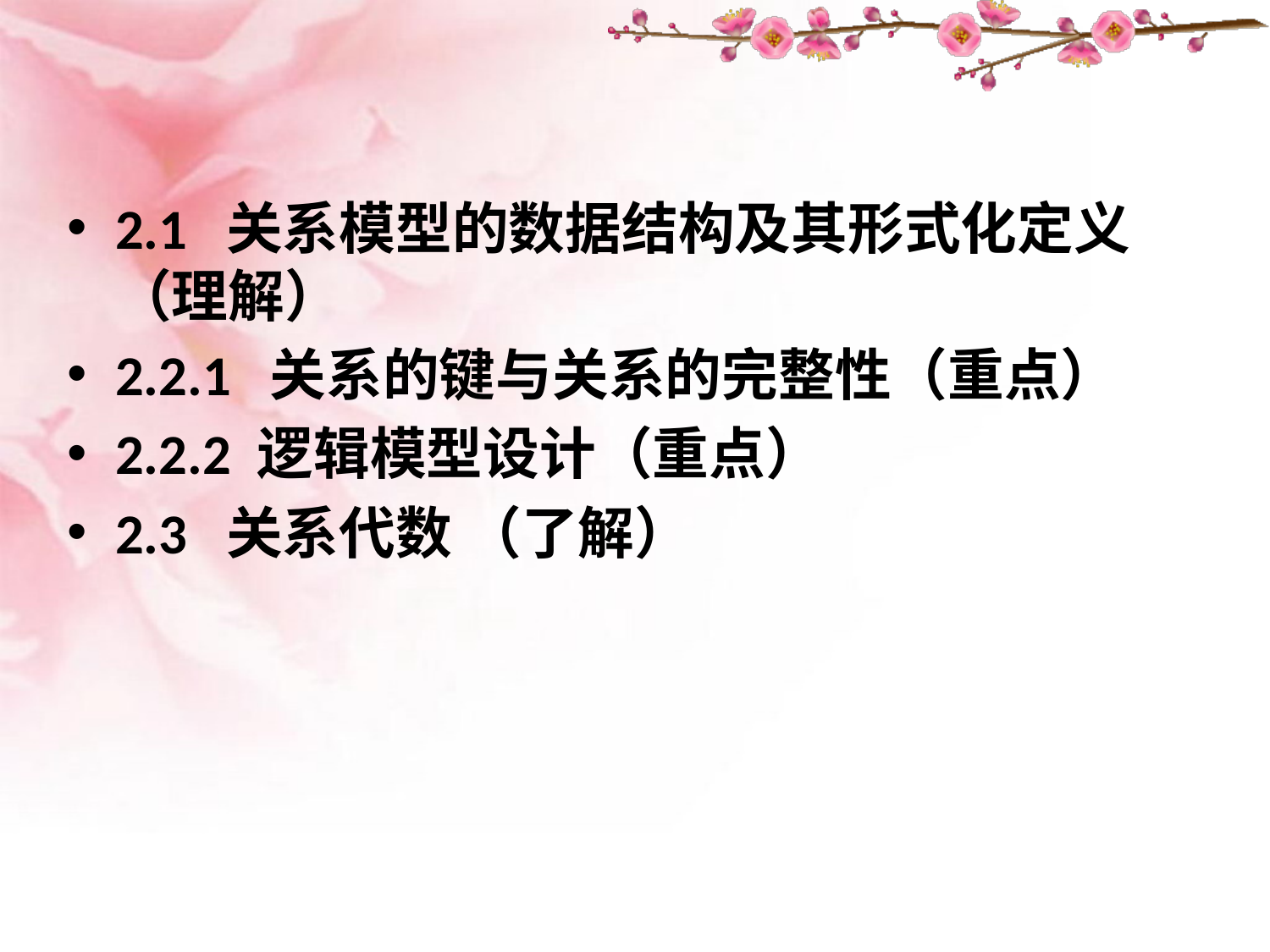

2.1  关系模型的数据结构及其形式化定义（理解）
2.2.1  关系的键与关系的完整性（重点）
2.2.2 逻辑模型设计（重点）
2.3  关系代数 （了解）